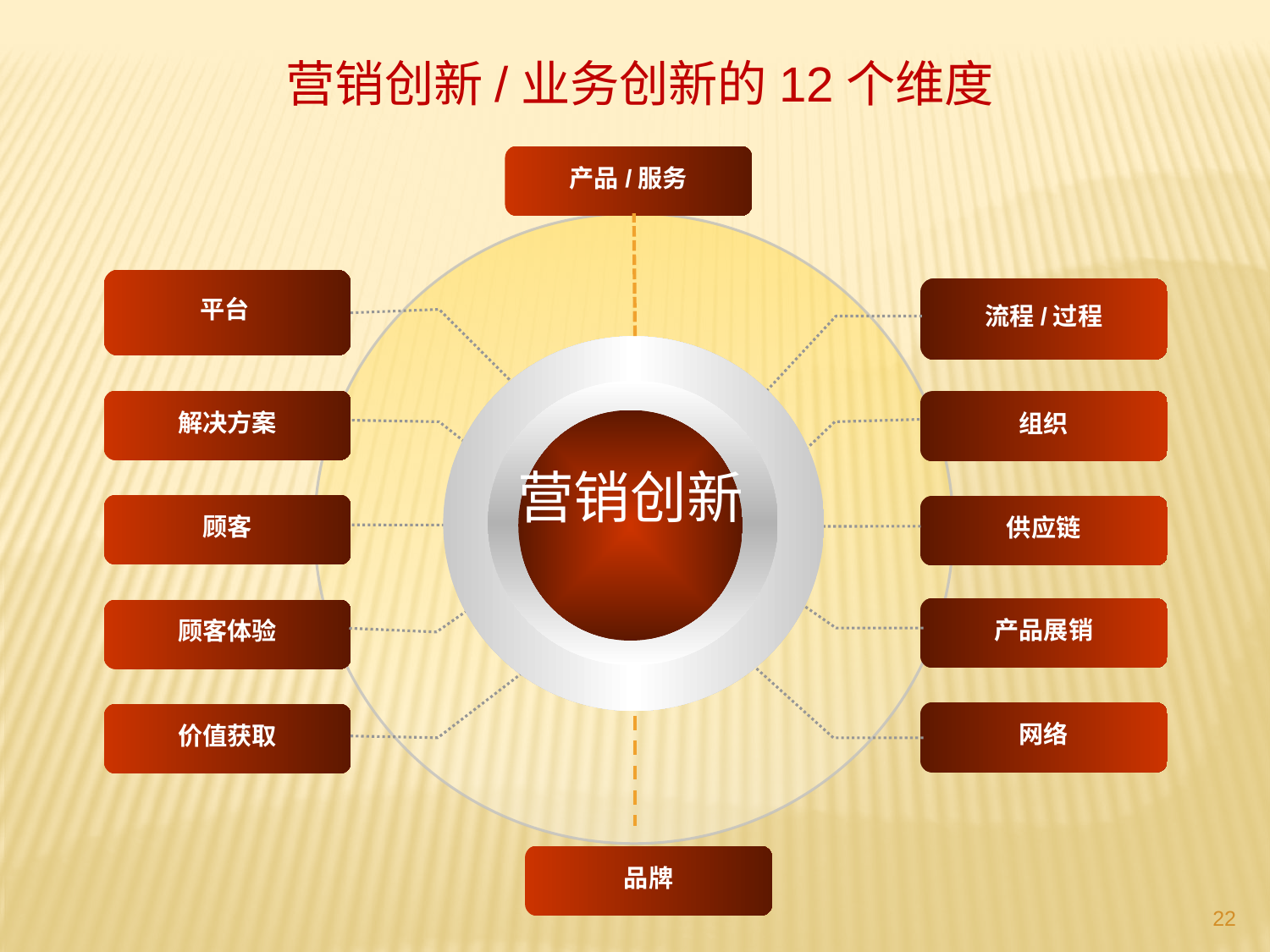

营销创新/业务创新的12个维度
产品/服务

平台
流程/过程

解决方案
组织
营销创新

顾客
供应链

产品展销
顾客体验

网络
价值获取
品牌
22